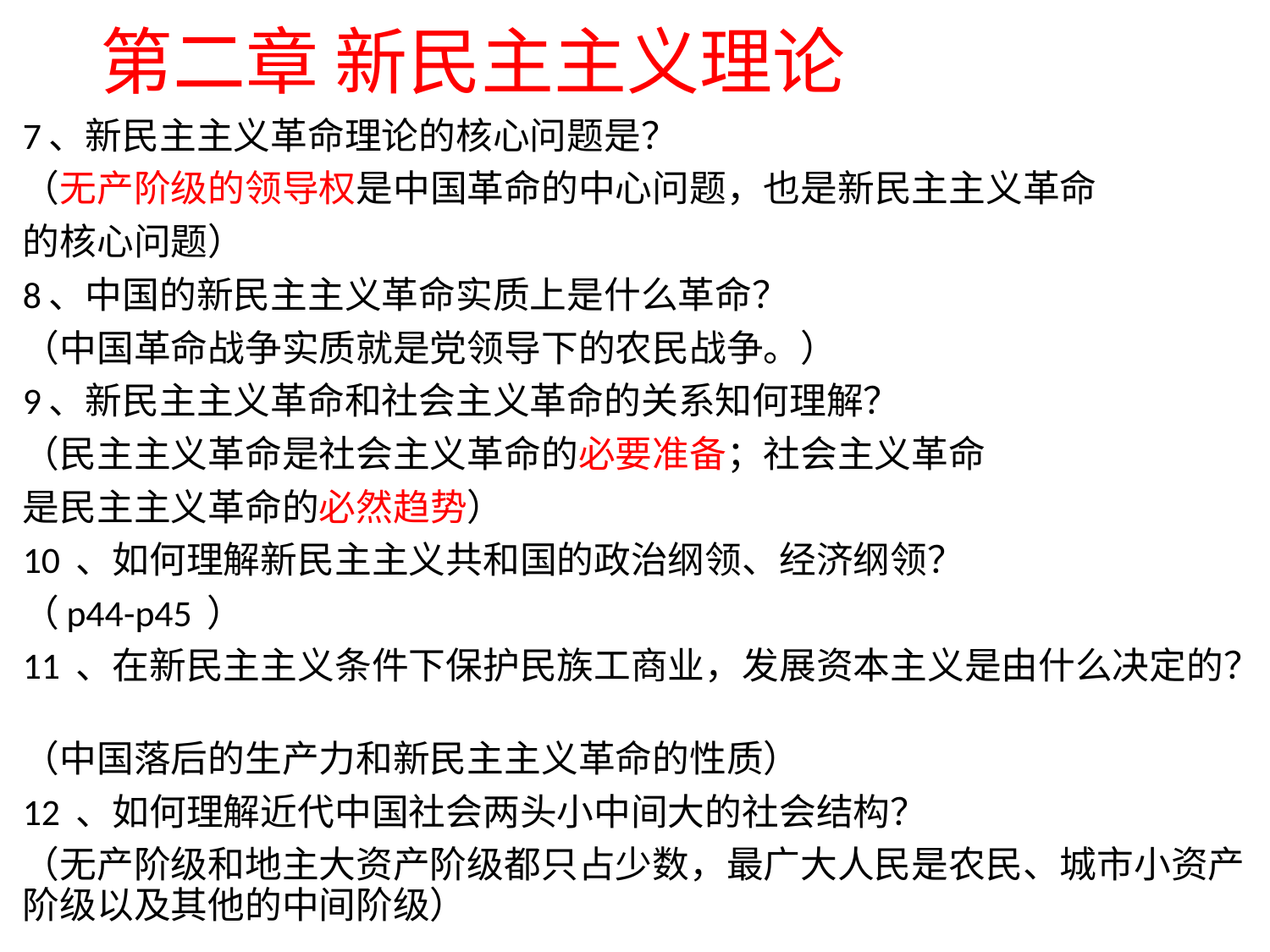

# 第二章 新民主主义理论
7、新民主主义革命理论的核心问题是？
（无产阶级的领导权是中国革命的中心问题，也是新民主主义革命
的核心问题）
8、中国的新民主主义革命实质上是什么革命？
（中国革命战争实质就是党领导下的农民战争。）
9、新民主主义革命和社会主义革命的关系知何理解？
（民主主义革命是社会主义革命的必要准备；社会主义革命
是民主主义革命的必然趋势）
10 、如何理解新民主主义共和国的政治纲领、经济纲领？
（p44-p45 ）
11 、在新民主主义条件下保护民族工商业，发展资本主义是由什么决定的？
（中国落后的生产力和新民主主义革命的性质）
12 、如何理解近代中国社会两头小中间大的社会结构？
（无产阶级和地主大资产阶级都只占少数，最广大人民是农民、城市小资产阶级以及其他的中间阶级）